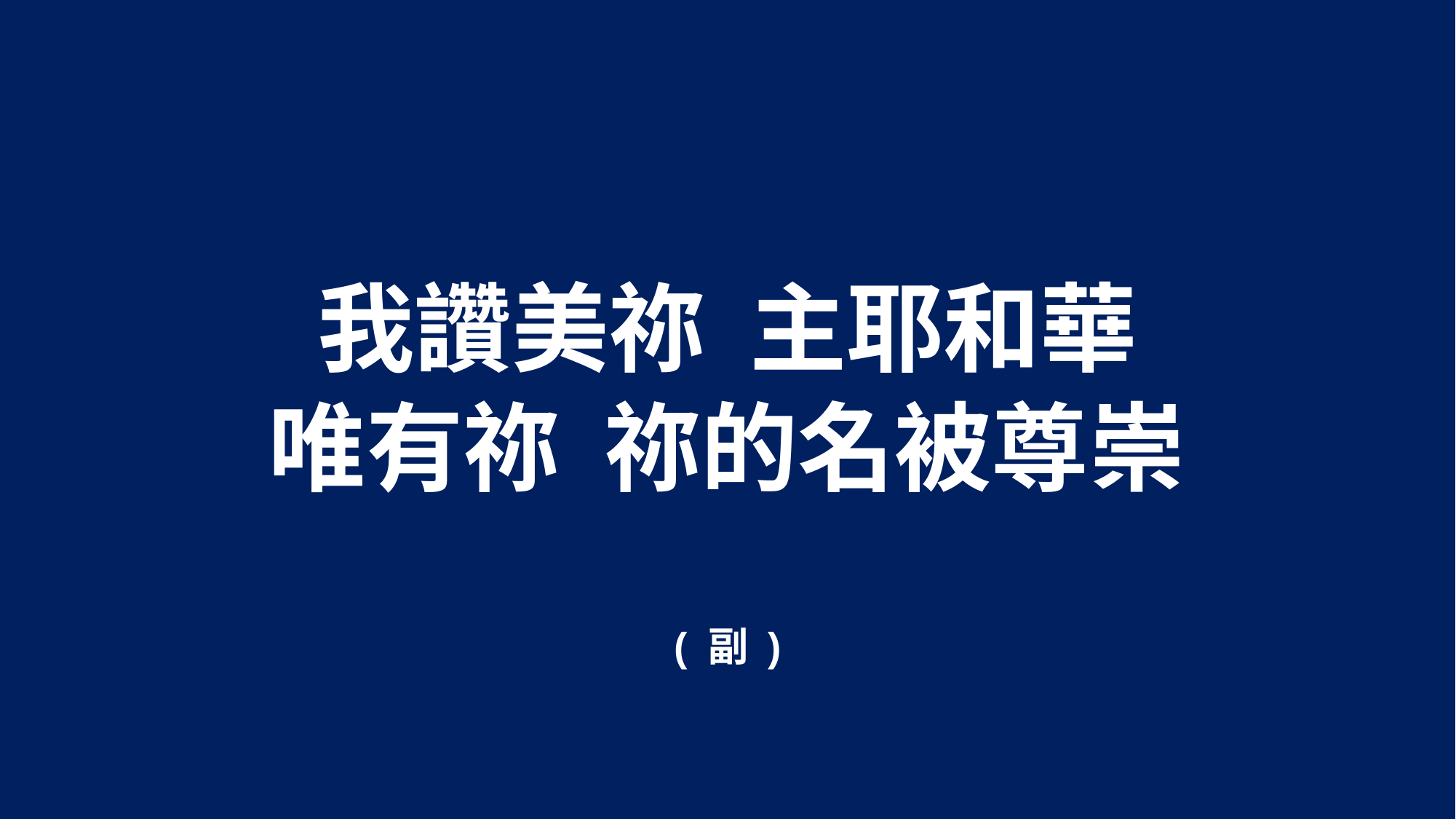

我讚美祢  主耶和華
唯有祢  祢的名被尊崇
( 副 )